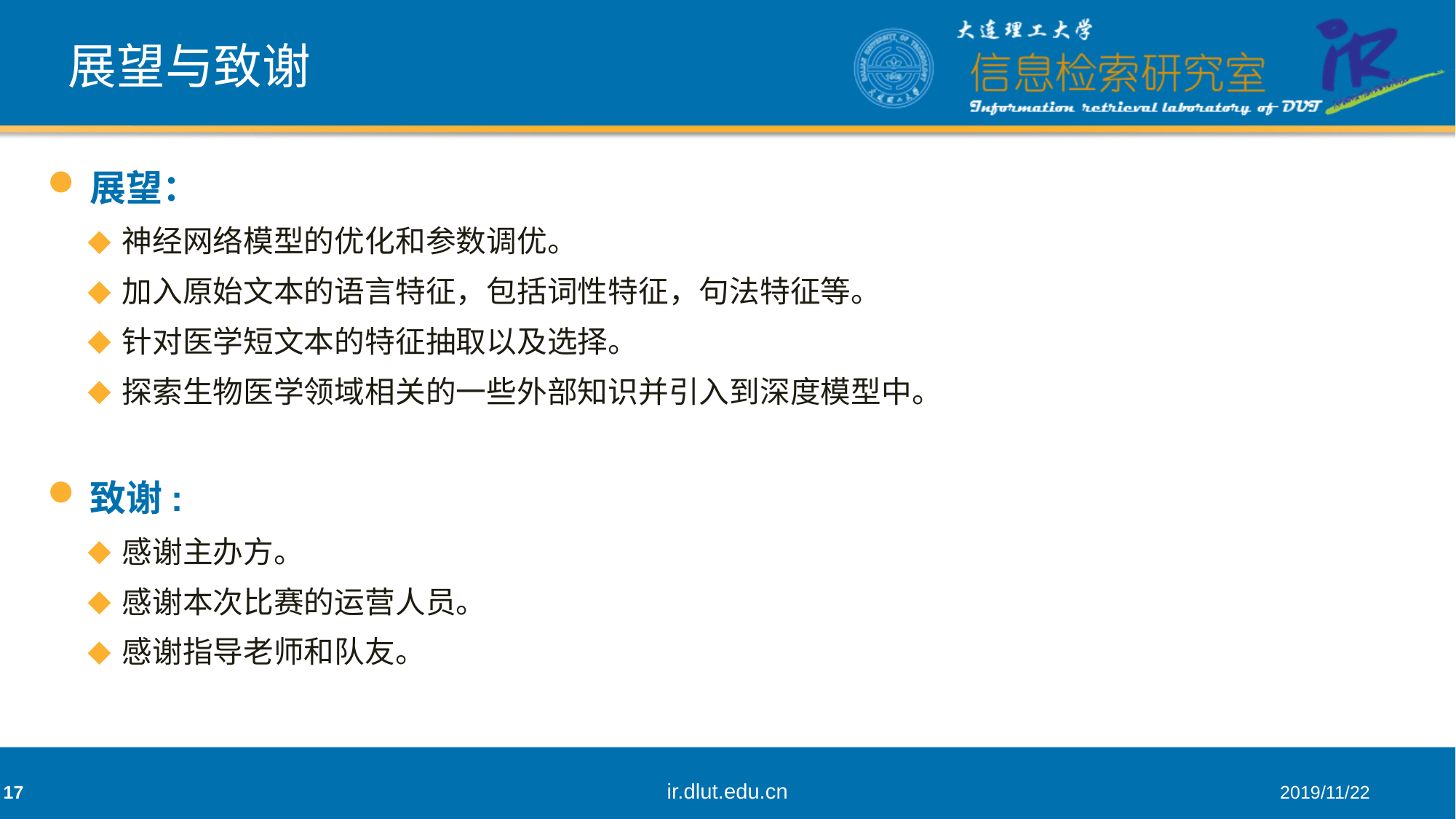

# 展望与致谢
展望：
神经网络模型的优化和参数调优。
加入原始文本的语言特征，包括词性特征，句法特征等。
针对医学短文本的特征抽取以及选择。
探索生物医学领域相关的一些外部知识并引入到深度模型中。

致谢:
感谢主办方。
感谢本次比赛的运营人员。
感谢指导老师和队友。